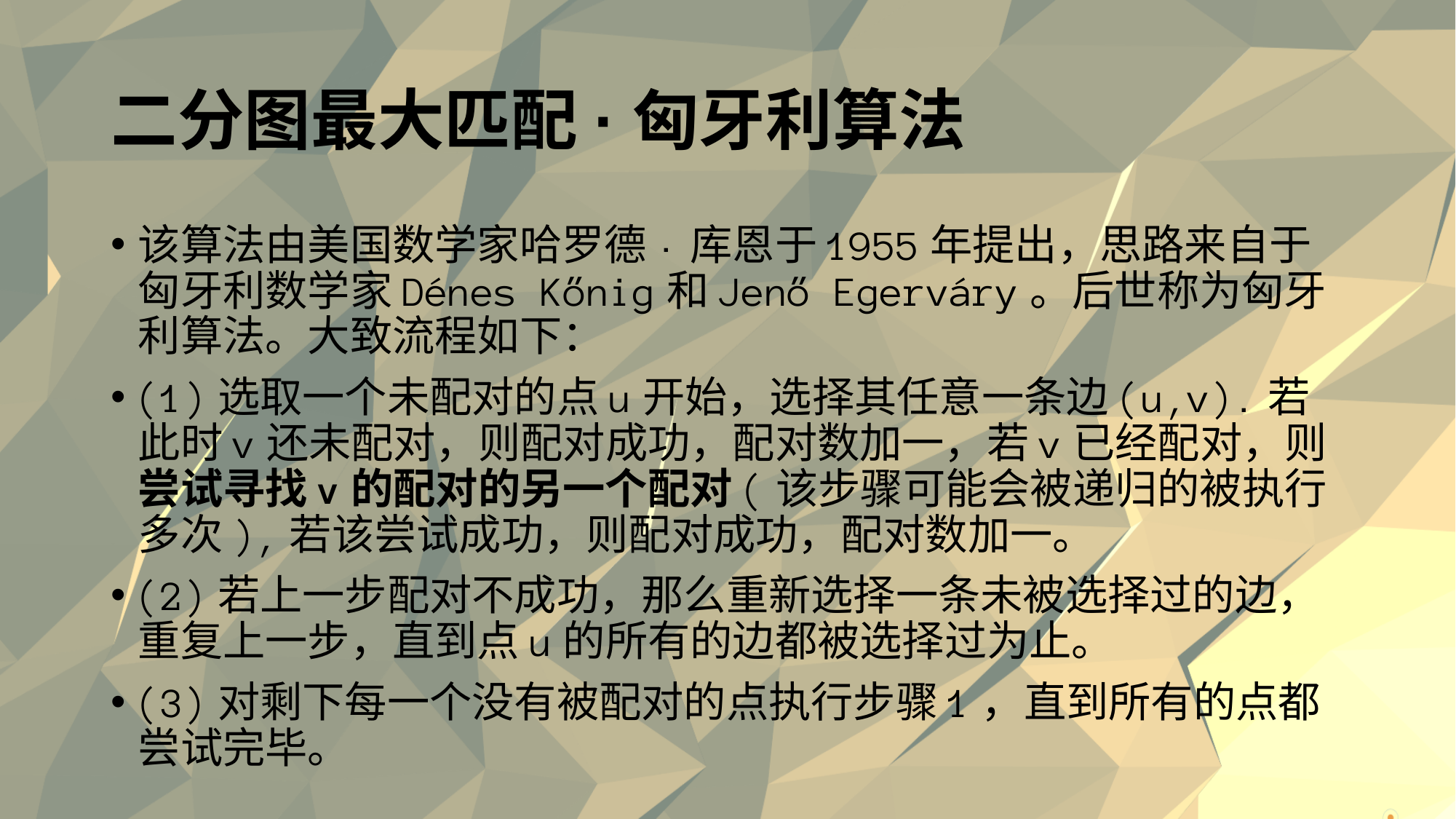

# 二分图最大匹配·匈牙利算法
该算法由美国数学家哈罗德·库恩于1955年提出，思路来自于匈牙利数学家Dénes Kőnig和Jenő Egerváry。后世称为匈牙利算法。大致流程如下：
(1)选取一个未配对的点u开始，选择其任意一条边(u,v).若此时v还未配对，则配对成功，配对数加一，若v已经配对，则尝试寻找v的配对的另一个配对(该步骤可能会被递归的被执行多次),若该尝试成功，则配对成功，配对数加一。
(2)若上一步配对不成功，那么重新选择一条未被选择过的边，重复上一步，直到点u的所有的边都被选择过为止。
(3)对剩下每一个没有被配对的点执行步骤1，直到所有的点都尝试完毕。